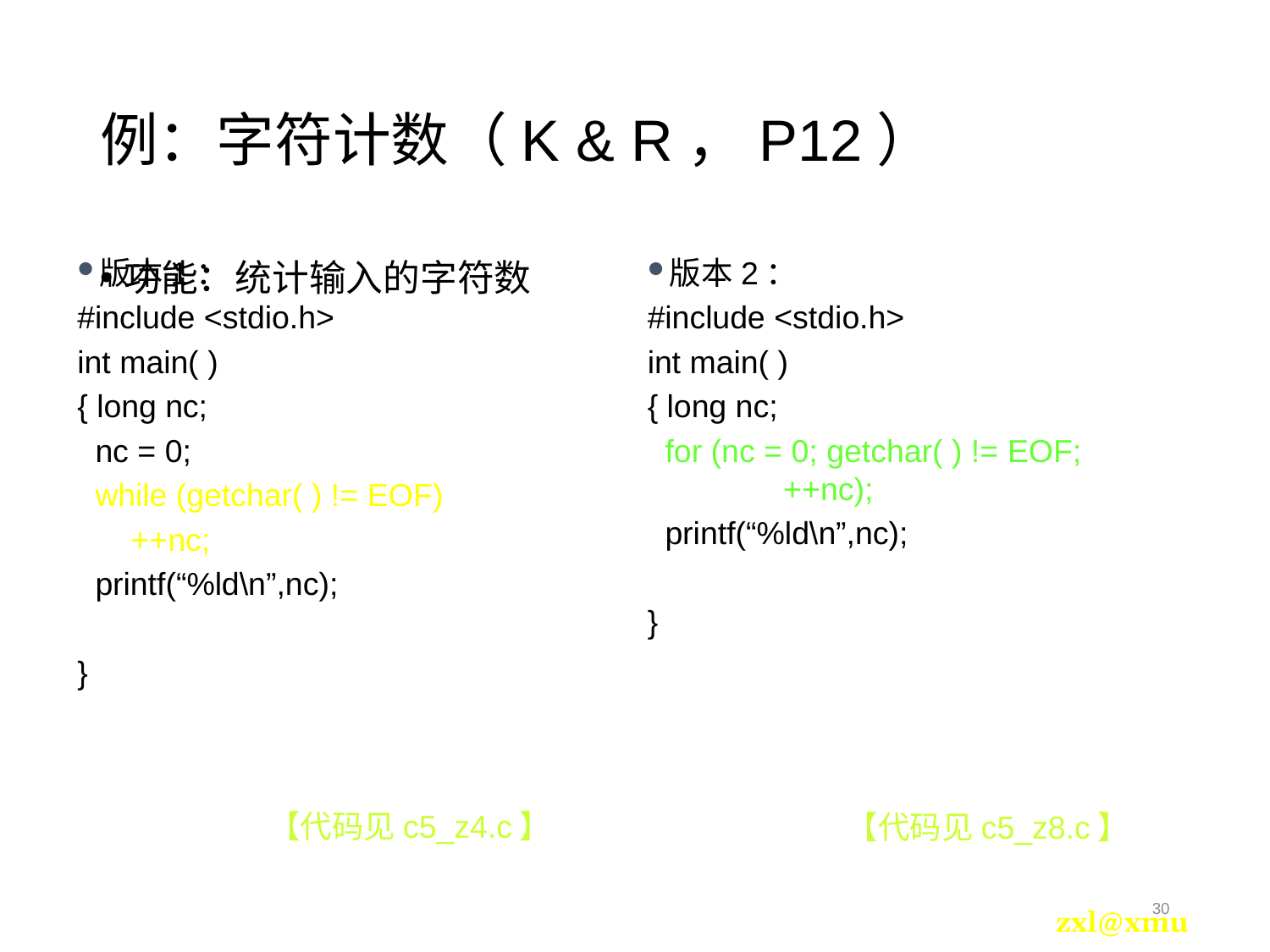

# 例：字符计数（K & R，P12）
版本1：
#include <stdio.h>
int main( )
{ long nc;
  nc = 0;
  while (getchar( ) != EOF)
      ++nc;
  printf(“%ld\n”,nc);
  return 0;
}
版本2：
#include <stdio.h>
int main( )
{ long nc;
  for (nc = 0; getchar( ) != EOF;
	 ++nc);
  printf(“%ld\n”,nc);
  return 0;
}
功能：统计输入的字符数

【代码见c5_z4.c】
【代码见c5_z8.c】
30